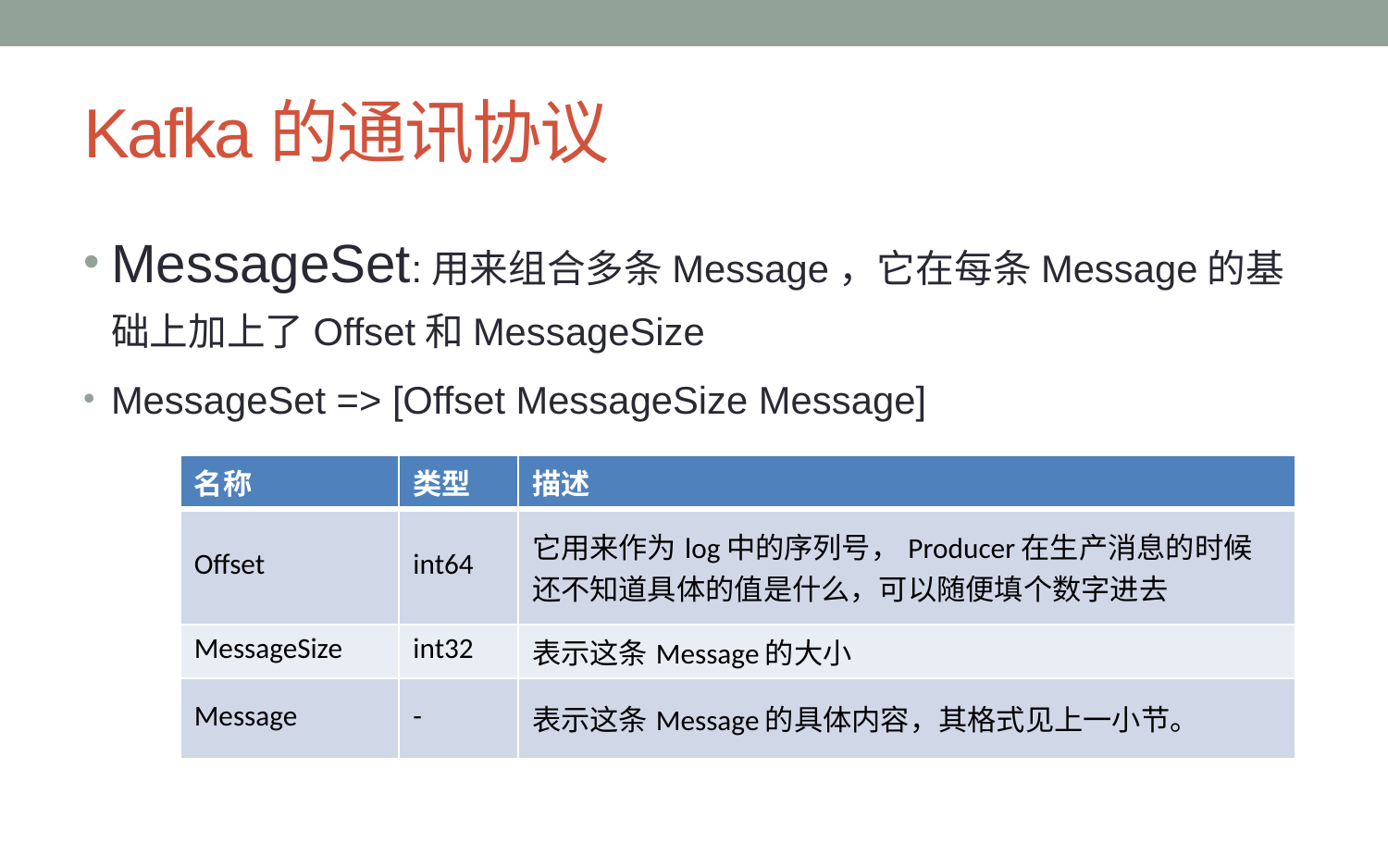

# Kafka的通讯协议
MessageSet:用来组合多条Message，它在每条Message的基础上加上了Offset和MessageSize
MessageSet => [Offset MessageSize Message]
| 名称 | 类型 | 描述 |
| --- | --- | --- |
| Offset | int64 | 它用来作为log中的序列号，Producer在生产消息的时候还不知道具体的值是什么，可以随便填个数字进去 |
| MessageSize | int32 | 表示这条Message的大小 |
| Message | - | 表示这条Message的具体内容，其格式见上一小节。 |